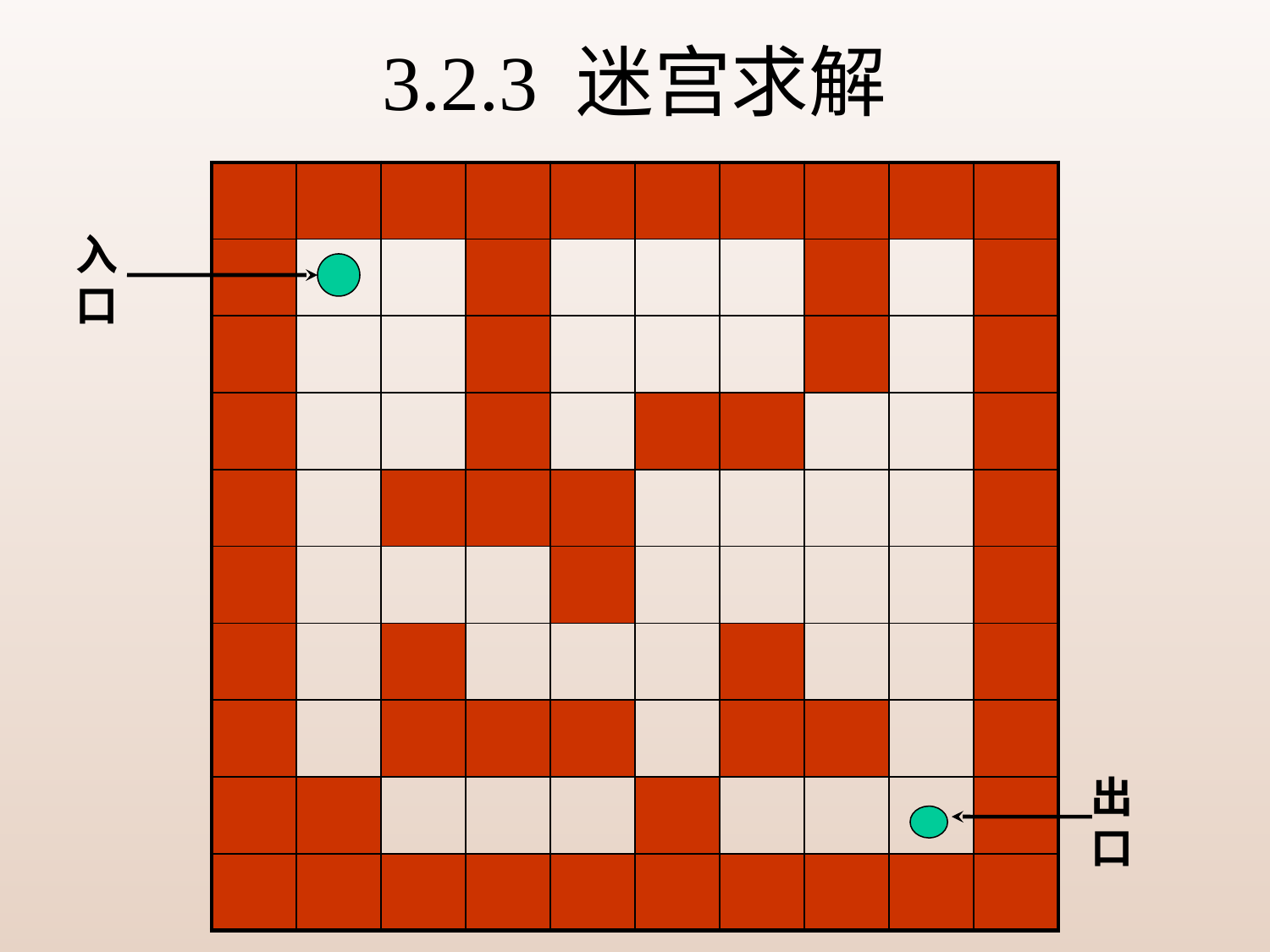

# 3.2.3 迷宫求解
|  |  |  |  |  |  |  |  |  |  |
| --- | --- | --- | --- | --- | --- | --- | --- | --- | --- |
|  |  |  |  |  |  |  |  |  |  |
|  |  |  |  |  |  |  |  |  |  |
|  |  |  |  |  |  |  |  |  |  |
|  |  |  |  |  |  |  |  |  |  |
|  |  |  |  |  |  |  |  |  |  |
|  |  |  |  |  |  |  |  |  |  |
|  |  |  |  |  |  |  |  |  |  |
|  |  |  |  |  |  |  |  |  |  |
|  |  |  |  |  |  |  |  |  |  |
入口

出口